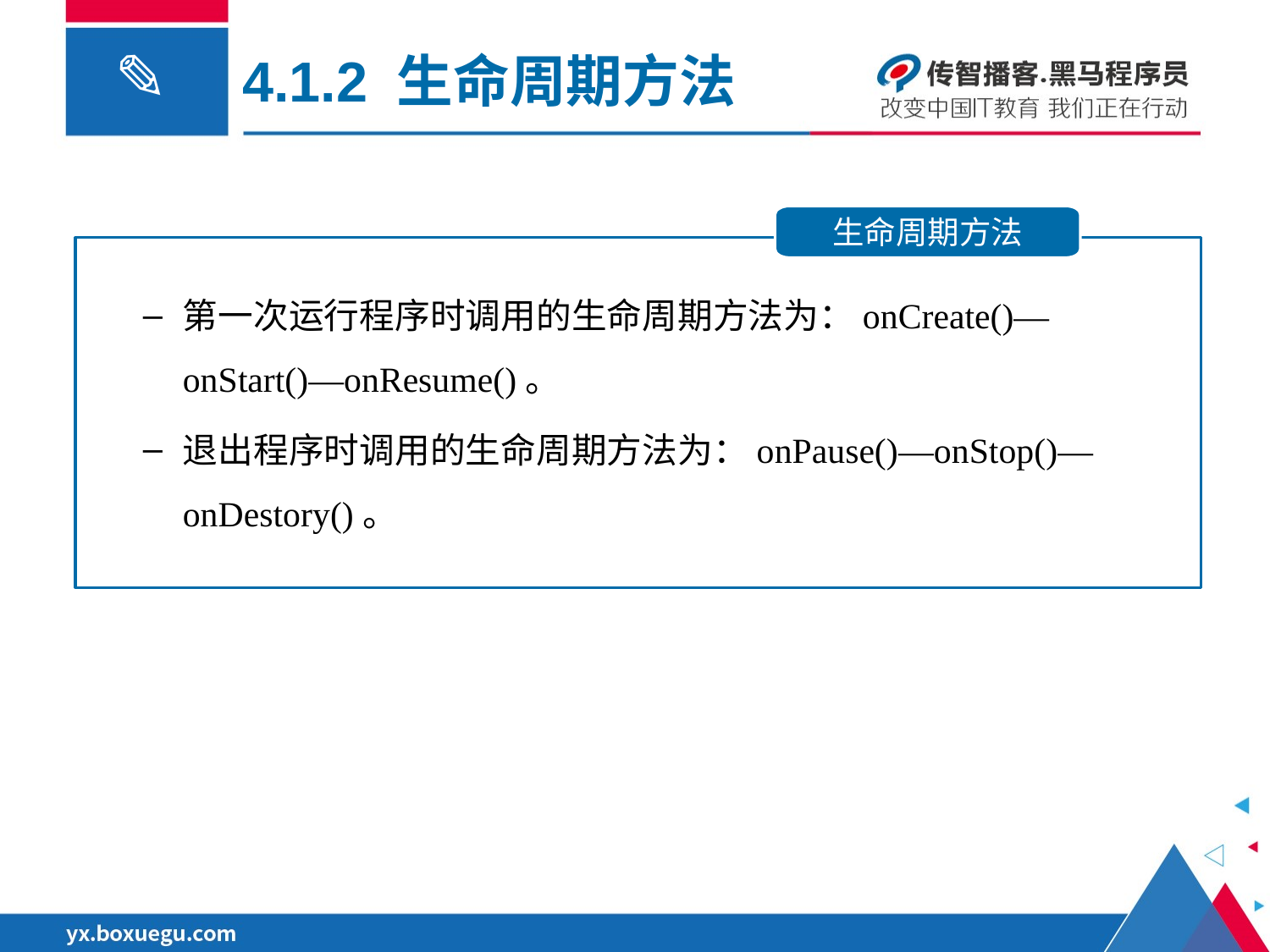

4.1.2 生命周期方法
生命周期方法

第一次运行程序时调用的生命周期方法为：onCreate()— onStart()—onResume()。
退出程序时调用的生命周期方法为：onPause()—onStop()—onDestory()。